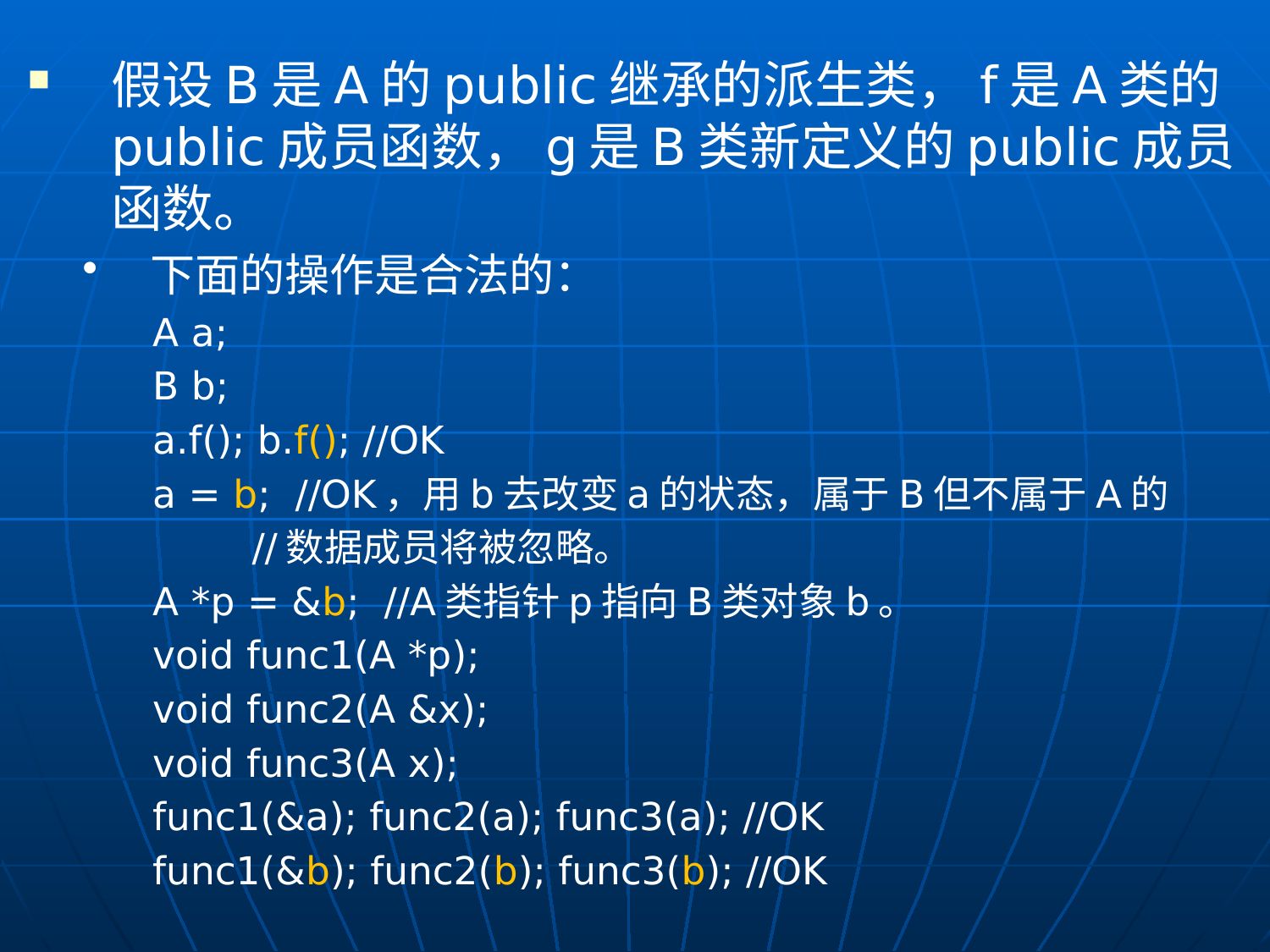

假设B是A的public继承的派生类，f是A类的public成员函数，g是B类新定义的public成员函数。
下面的操作是合法的：
A a;
B b;
a.f(); b.f(); //OK
a = b;  //OK，用b去改变a的状态，属于B但不属于A的
		   //数据成员将被忽略。
A *p = &b;  //A类指针p指向B类对象b。
void func1(A *p);
void func2(A &x);
void func3(A x);
func1(&a); func2(a); func3(a); //OK
func1(&b); func2(b); func3(b); //OK